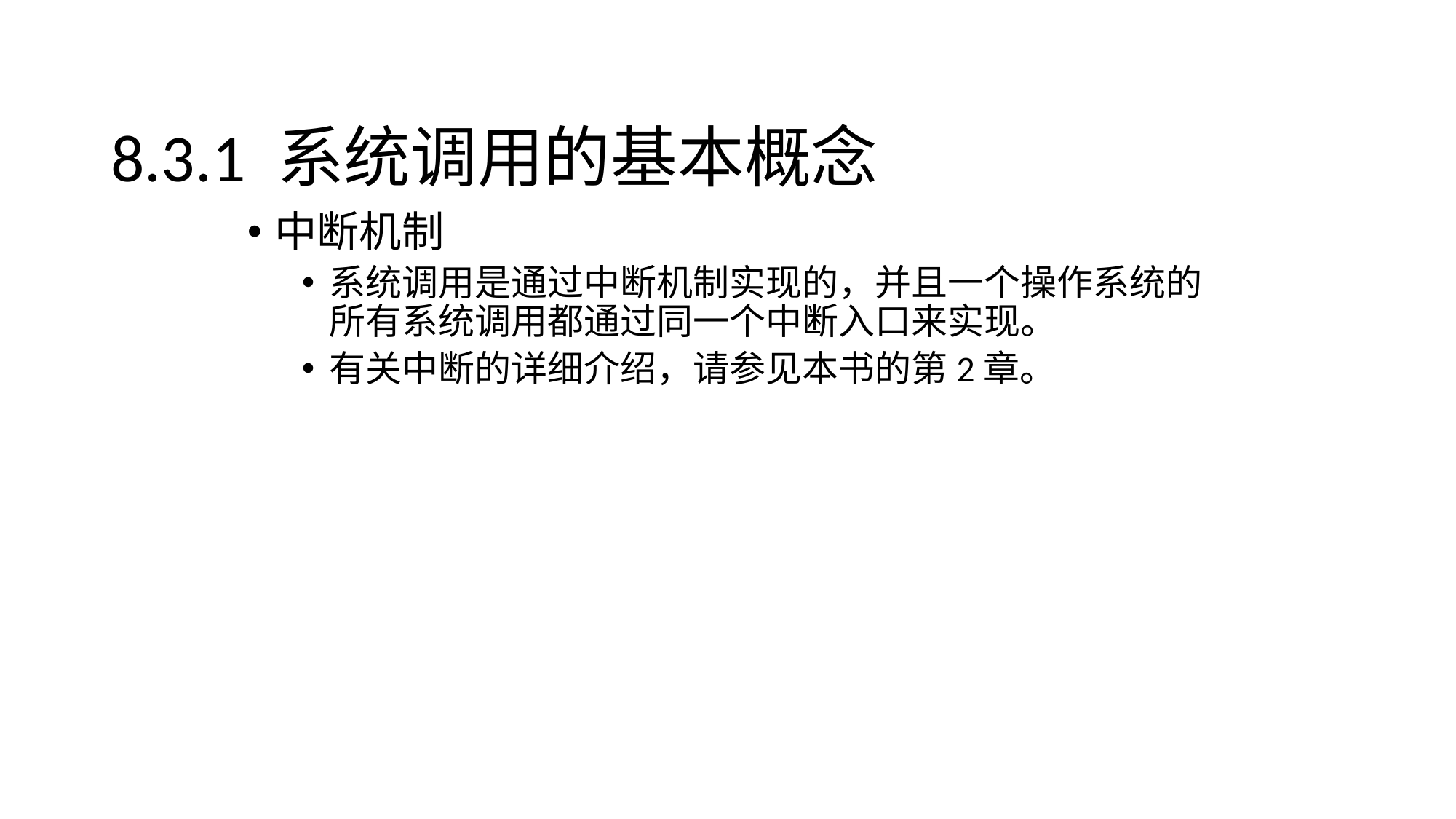

# 8.3.1 系统调用的基本概念
中断机制
系统调用是通过中断机制实现的，并且一个操作系统的所有系统调用都通过同一个中断入口来实现。
有关中断的详细介绍，请参见本书的第2章。
6